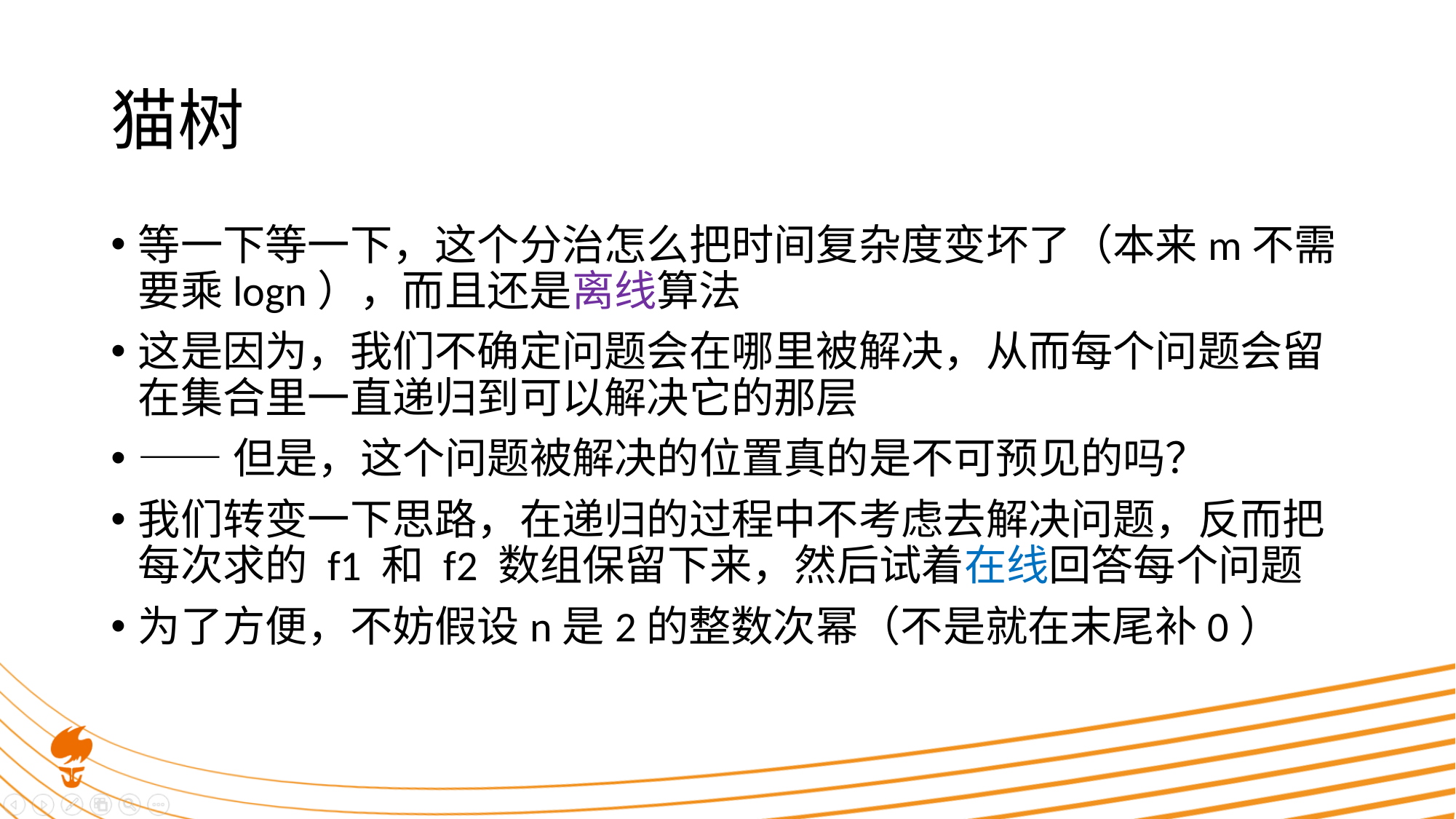

# 猫树
等一下等一下，这个分治怎么把时间复杂度变坏了（本来m不需要乘logn），而且还是离线算法
这是因为，我们不确定问题会在哪里被解决，从而每个问题会留在集合里一直递归到可以解决它的那层
——但是，这个问题被解决的位置真的是不可预见的吗？
我们转变一下思路，在递归的过程中不考虑去解决问题，反而把每次求的 f1 和 f2 数组保留下来，然后试着在线回答每个问题
为了方便，不妨假设n是2的整数次幂（不是就在末尾补0）